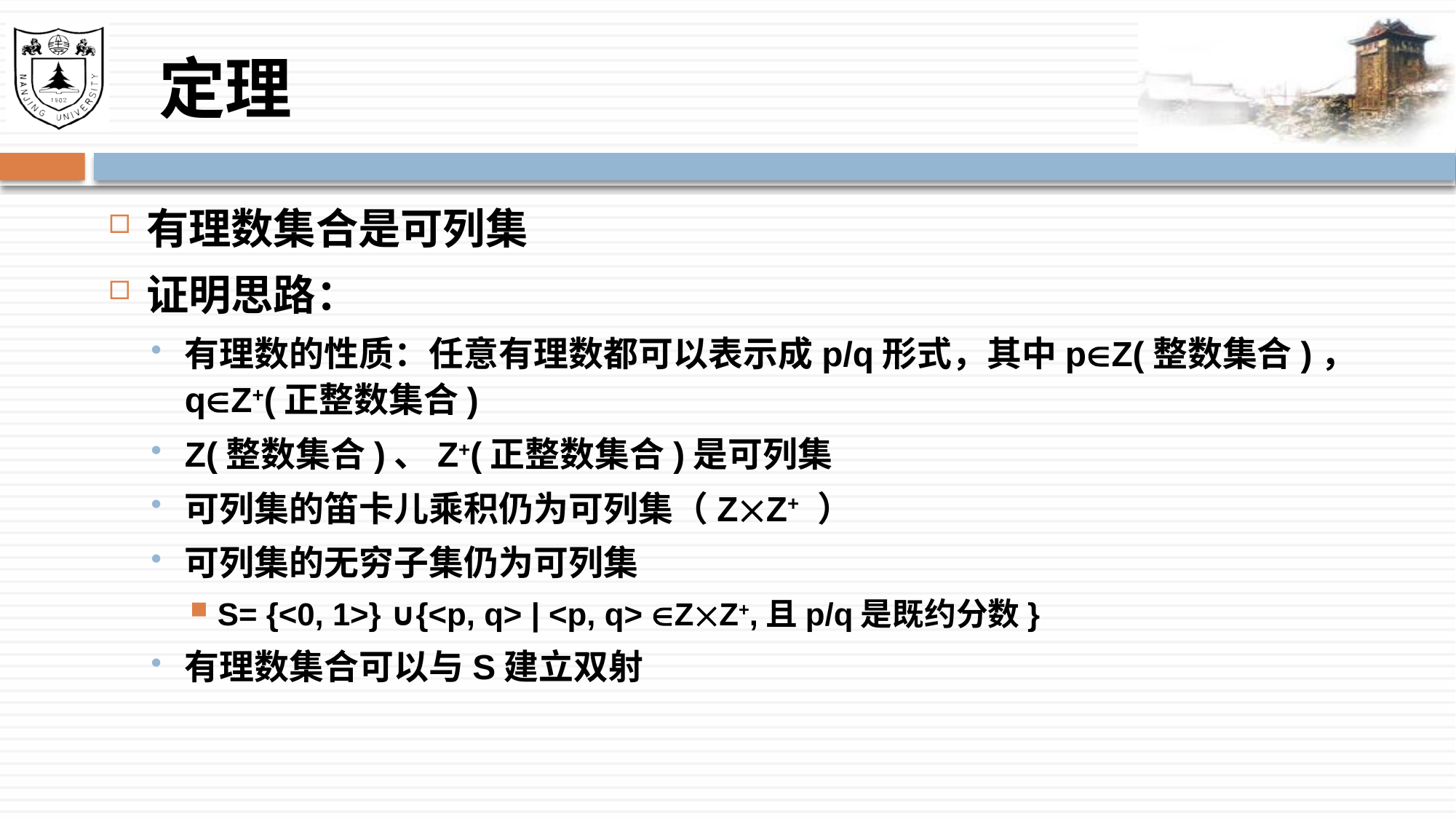

# 定理
有理数集合是可列集
证明思路：
有理数的性质：任意有理数都可以表示成p/q形式，其中p∈Z(整数集合)，q∈Z+(正整数集合)
Z(整数集合)、Z+(正整数集合)是可列集
可列集的笛卡儿乘积仍为可列集（Z×Z+ ）
可列集的无穷子集仍为可列集
S= {<0, 1>} ∪{<p, q> | <p, q> ∈Z×Z+,且p/q是既约分数}
有理数集合可以与S建立双射